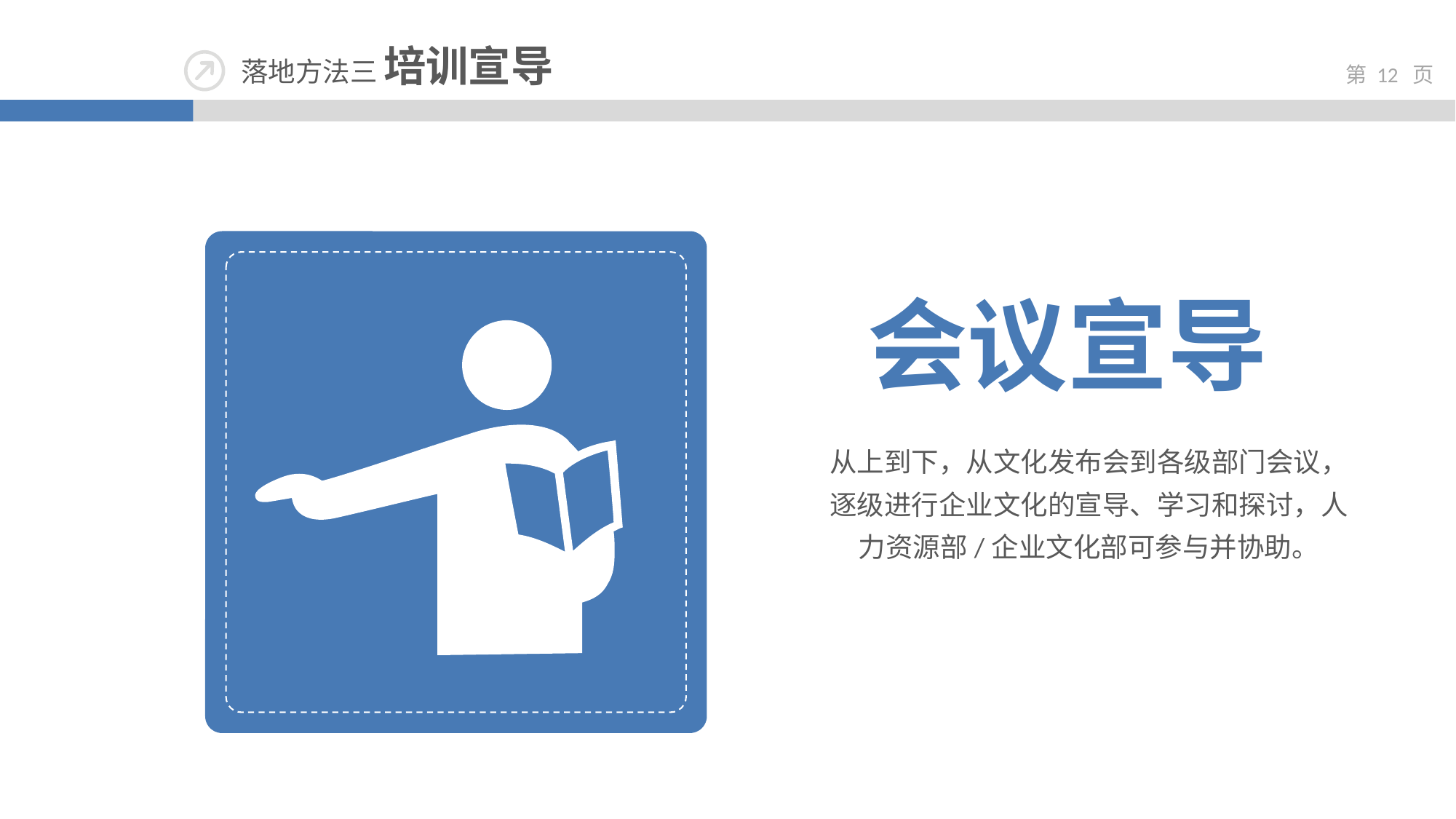

会议宣导

从上到下，从文化发布会到各级部门会议，逐级进行企业文化的宣导、学习和探讨，人力资源部/企业文化部可参与并协助。